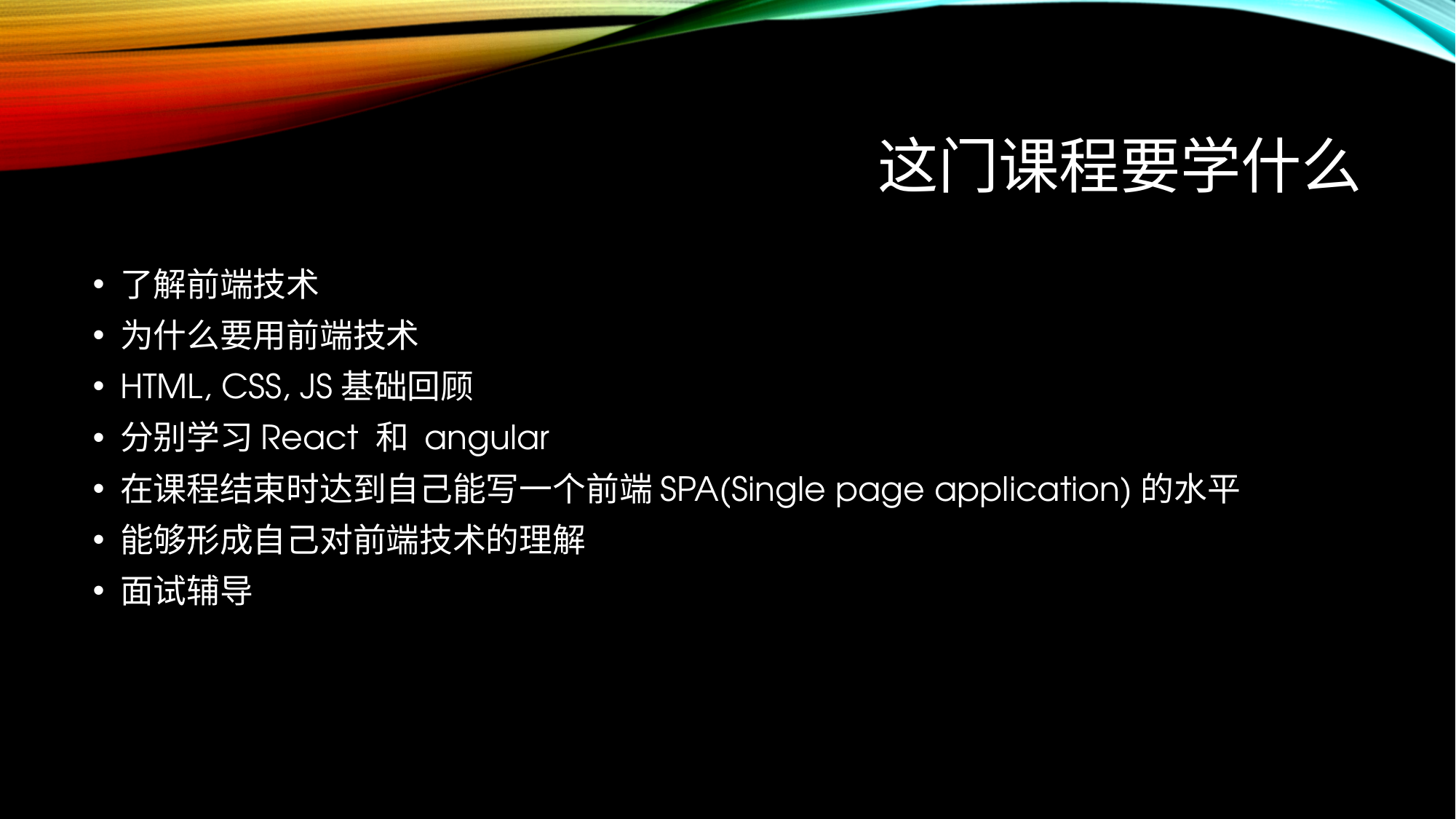

# 这门课程要学什么
了解前端技术
为什么要用前端技术
HTML, CSS, JS基础回顾
分别学习React 和 angular
在课程结束时达到自己能写一个前端SPA(Single page application)的水平
能够形成自己对前端技术的理解
面试辅导